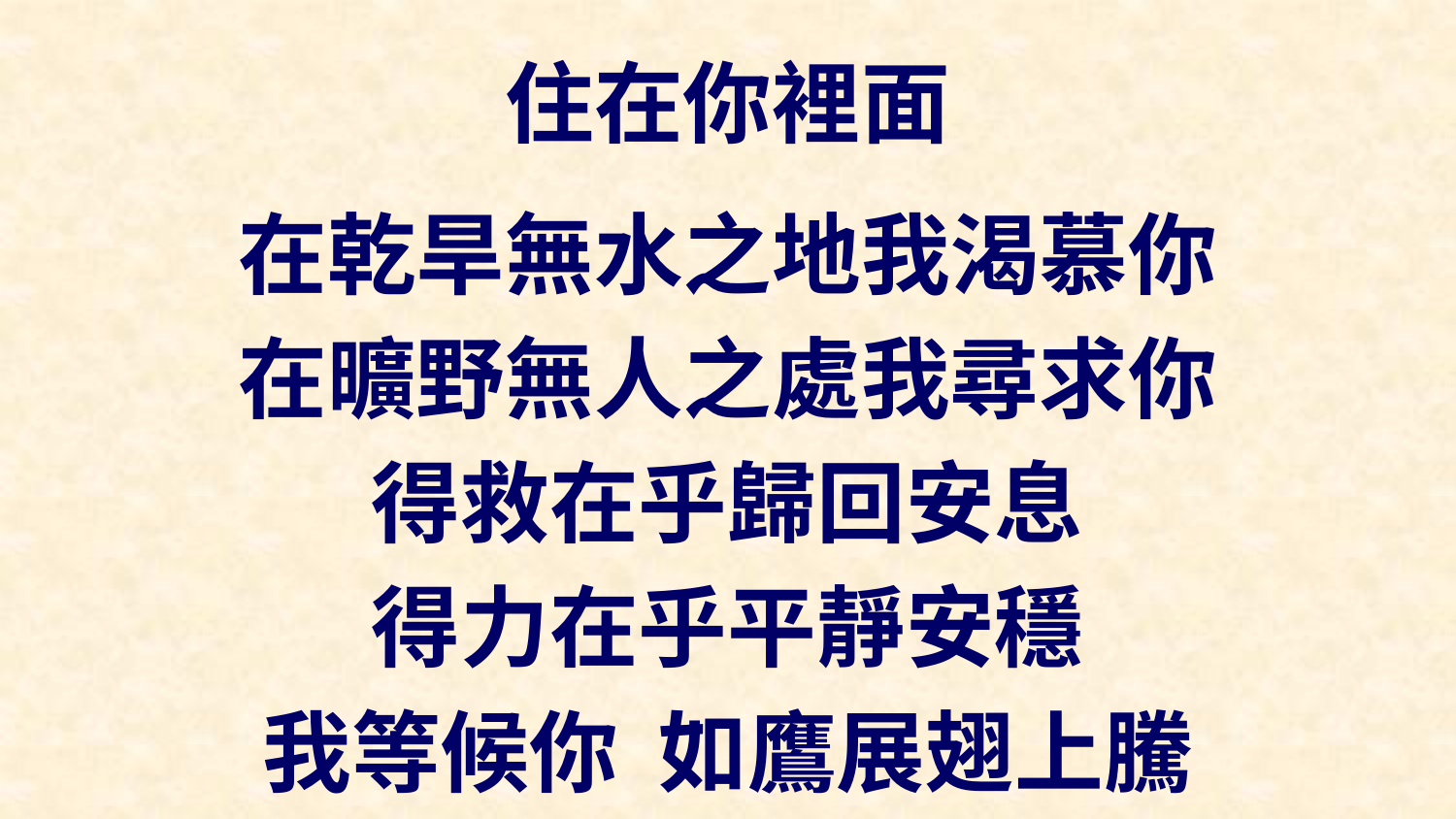

# 住在你裡面
在乾旱無水之地我渴慕你
在曠野無人之處我尋求你
得救在乎歸回安息
得力在乎平靜安穩
我等候你  如鷹展翅上騰